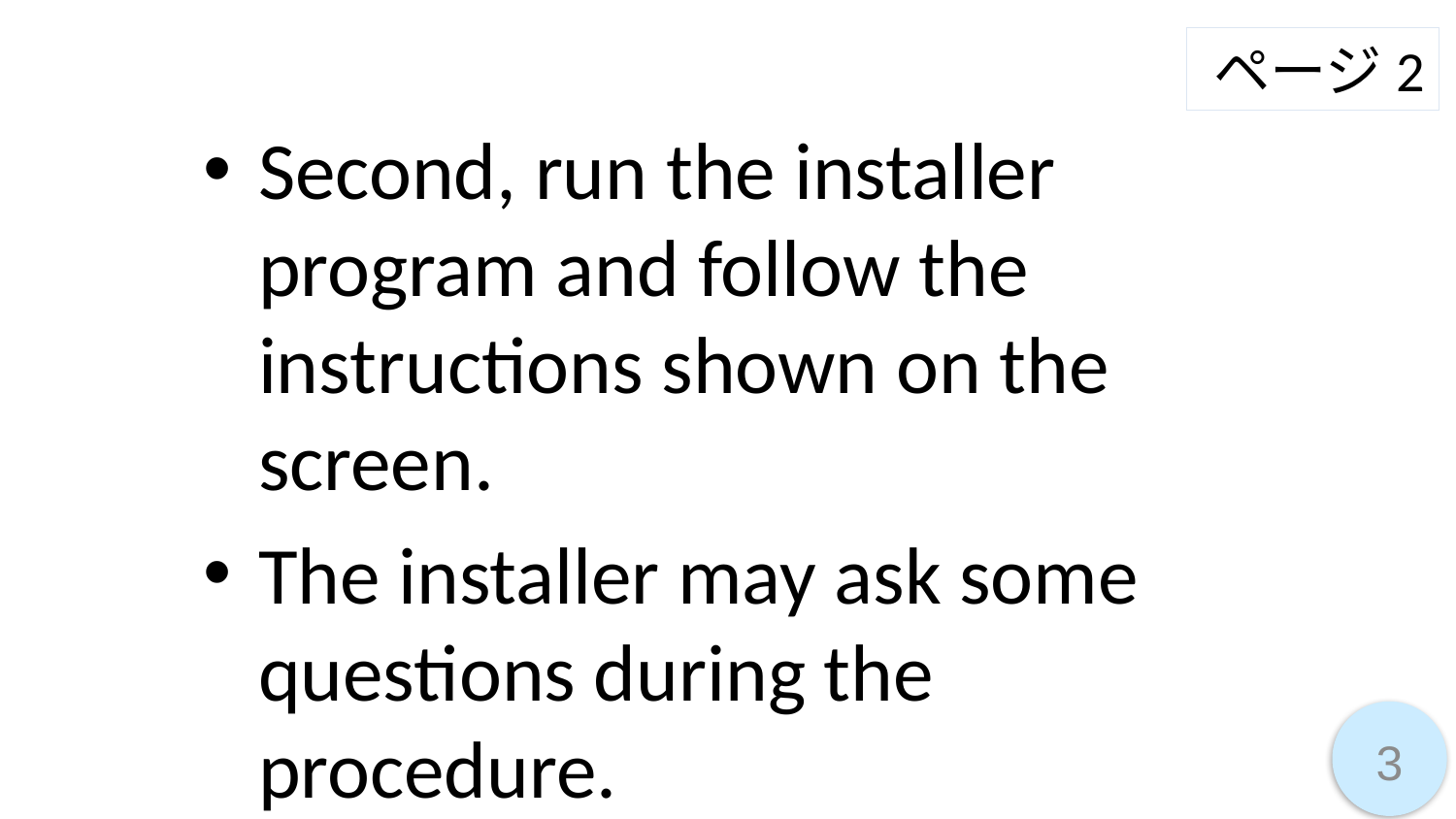

ページ2
Second, run the installer program and follow the instructions shown on the screen.
The installer may ask some questions during the procedure.
3